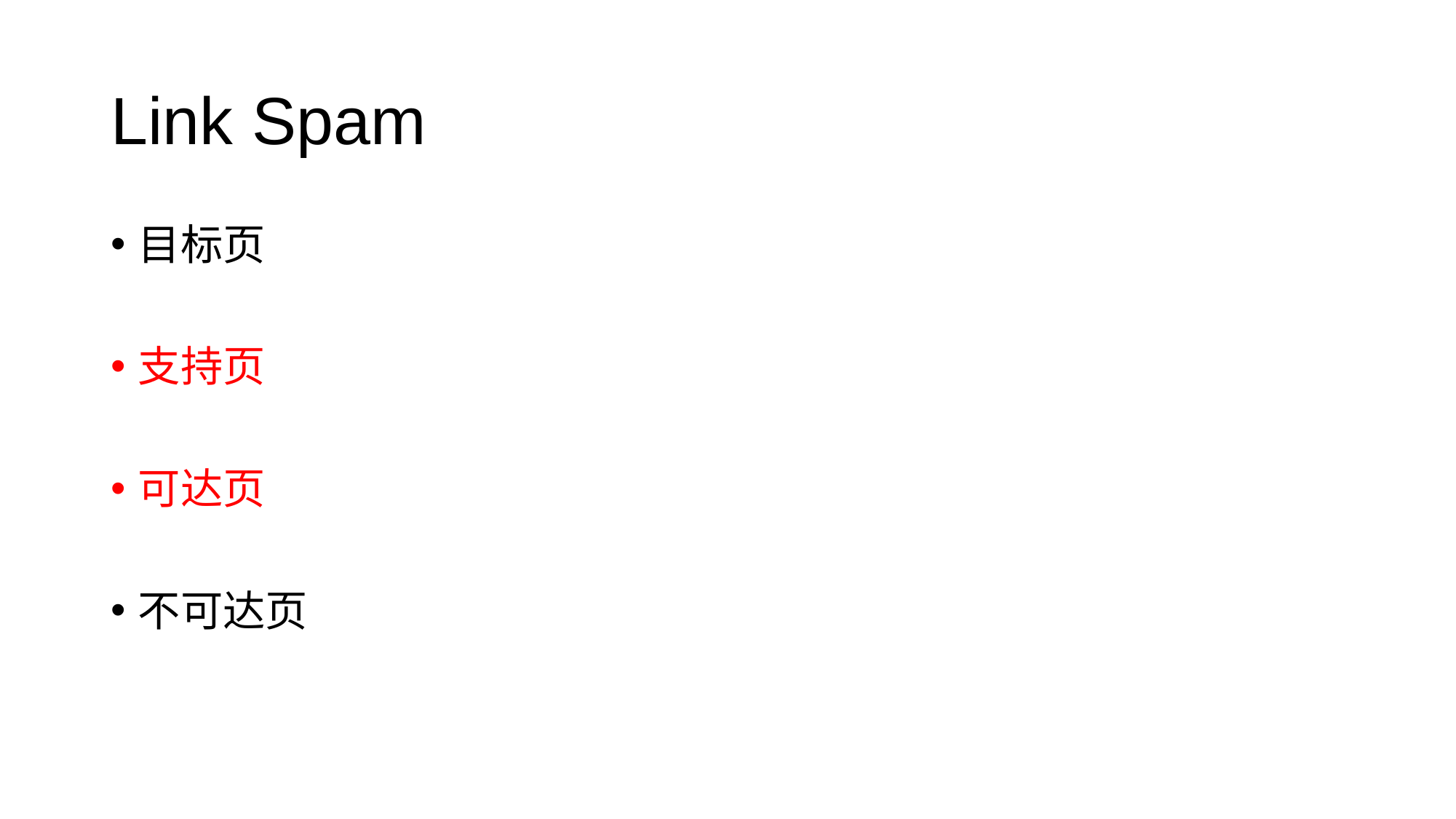

# Link Spam
目标页

支持页

可达页

不可达页